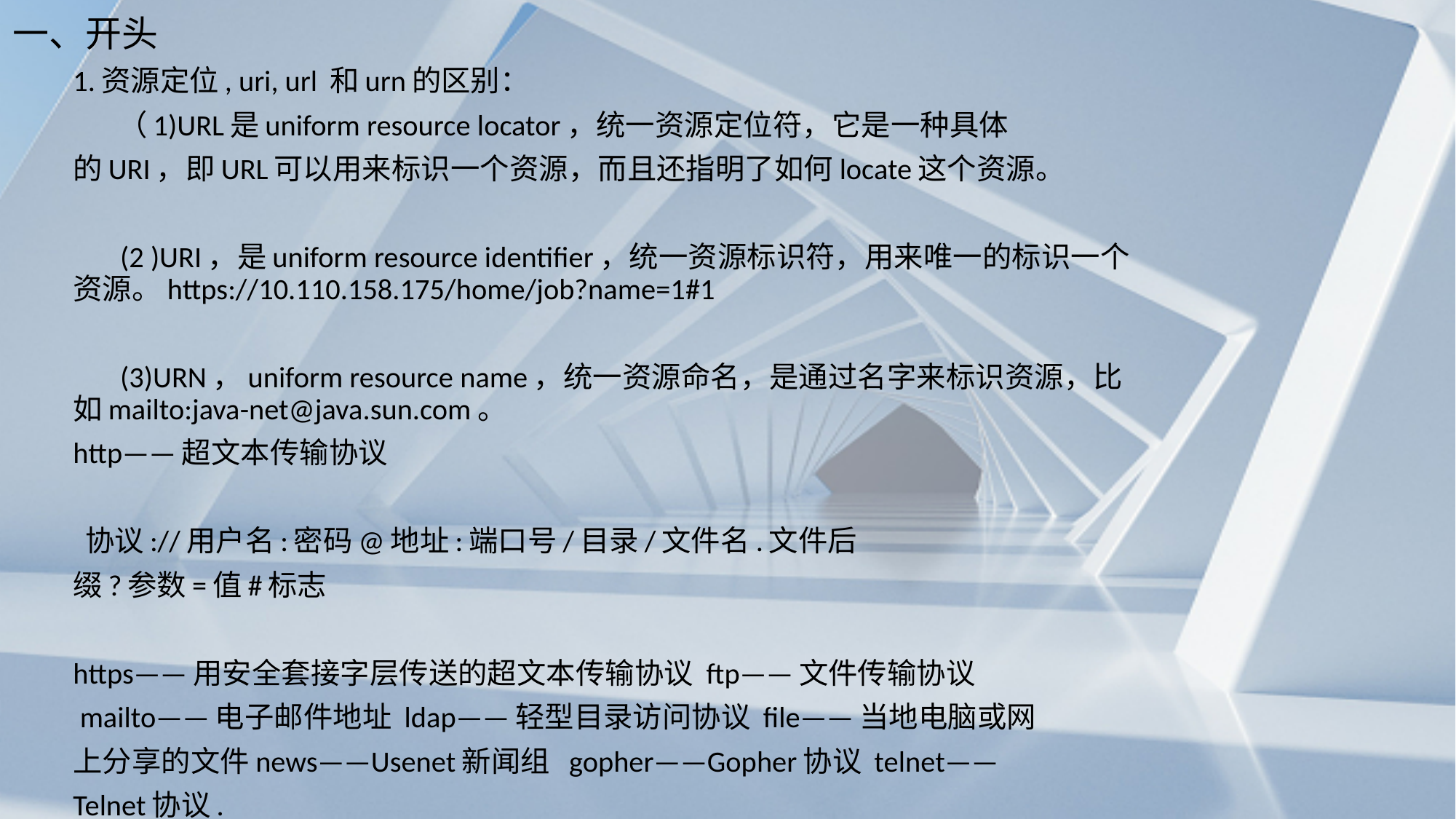

一、开头
1.资源定位, uri, url 和urn的区别：
      （1)URL是uniform resource locator，统一资源定位符，它是一种具体
的URI，即URL可以用来标识一个资源，而且还指明了如何locate这个资源。

       (2 )URI，是uniform resource identifier，统一资源标识符，用来唯一的标识一个资源。https://10.110.158.175/home/job?name=1#1

       (3)URN，uniform resource name，统一资源命名，是通过名字来标识资源，比如mailto:java-net@java.sun.com。
http——超文本传输协议

 协议://用户名:密码@地址:端口号/目录/文件名.文件后
缀?参数=值#标志

https——用安全套接字层传送的超文本传输协议 ftp——文件传输协议
 mailto——电子邮件地址 ldap——轻型目录访问协议 file——当地电脑或网
上分享的文件news——Usenet新闻组  gopher——Gopher协议 telnet——
Telnet协议.